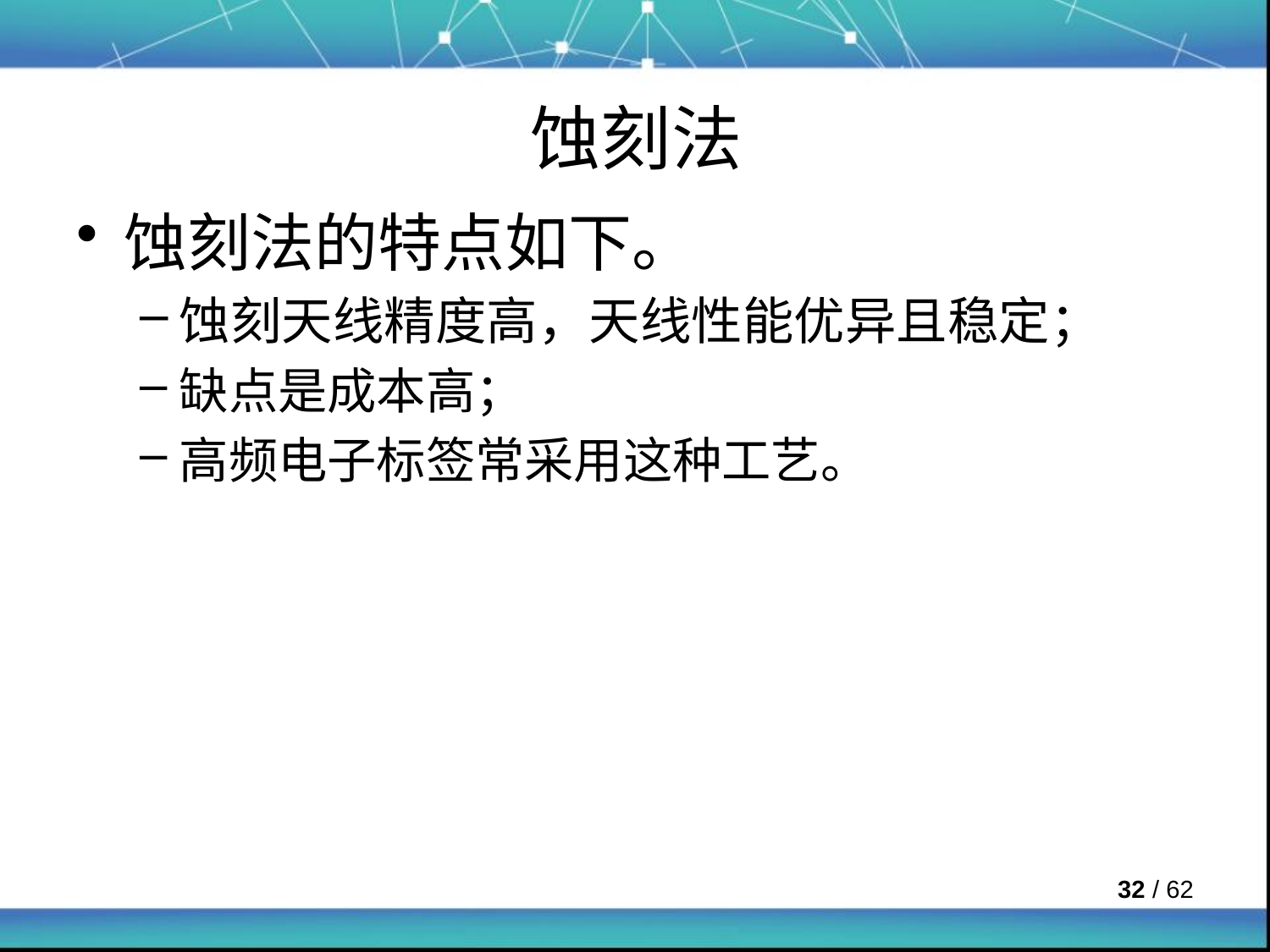

# 蚀刻法
蚀刻法的特点如下。
蚀刻天线精度高，天线性能优异且稳定；
缺点是成本高；
高频电子标签常采用这种工艺。
32 / 62